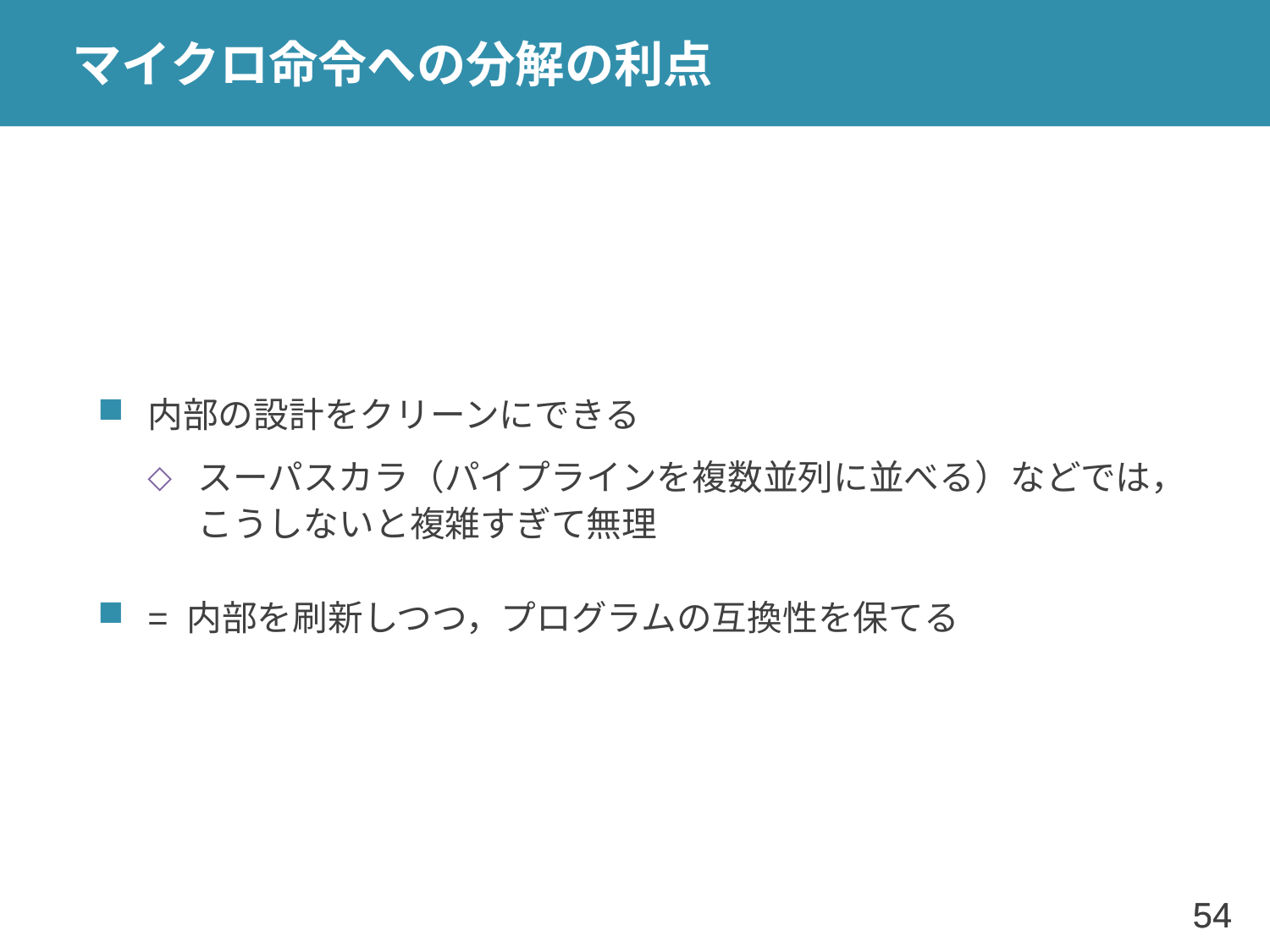

# マイクロ命令への分解の利点
内部の設計をクリーンにできる
スーパスカラ（パイプラインを複数並列に並べる）などでは，
こうしないと複雑すぎて無理
= 内部を刷新しつつ，プログラムの互換性を保てる